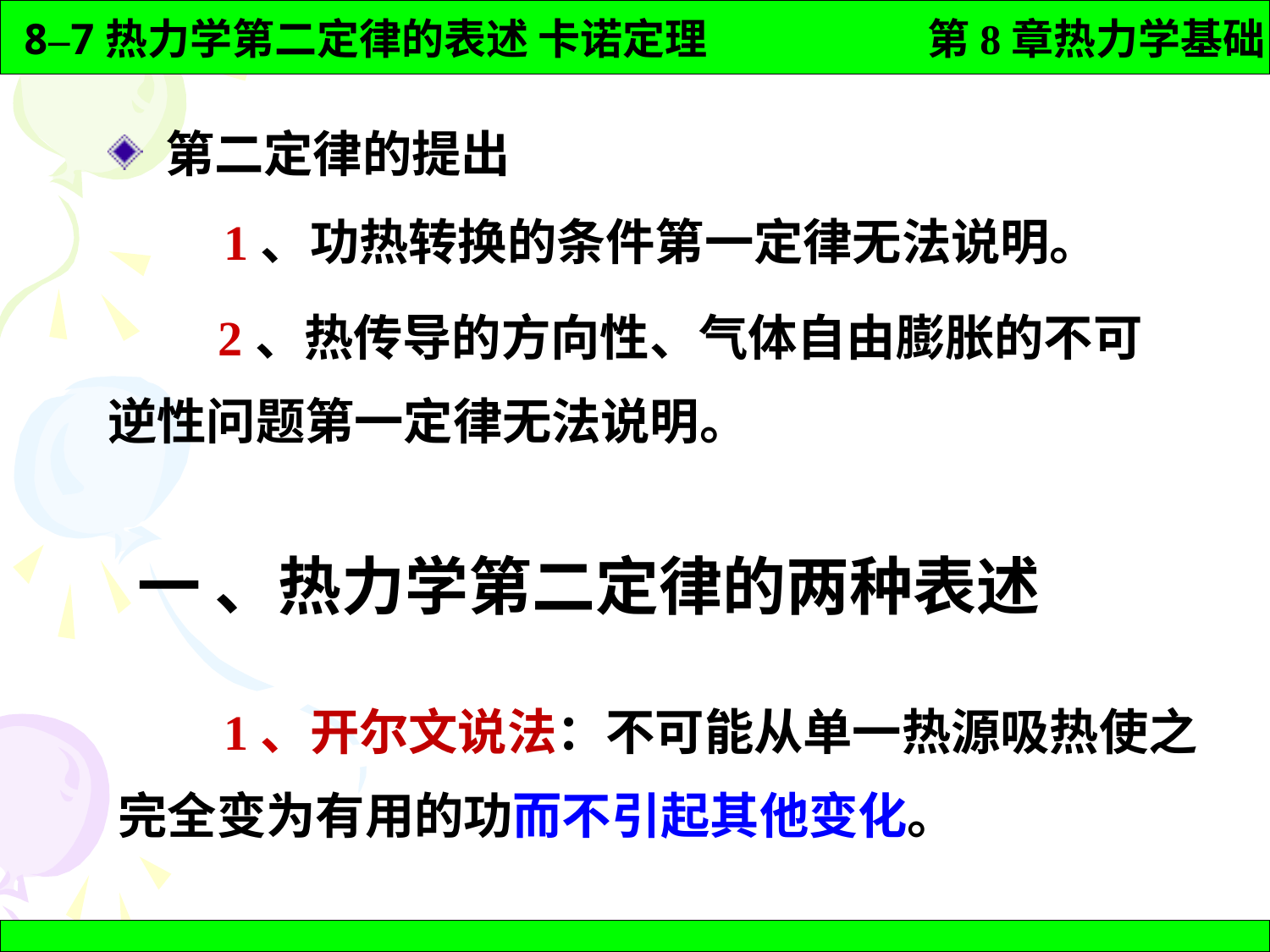

第二定律的提出
1、功热转换的条件第一定律无法说明。
         2、热传导的方向性、气体自由膨胀的不可
逆性问题第一定律无法说明。
 一 、热力学第二定律的两种表述
          1、开尔文说法：不可能从单一热源吸热使之
完全变为有用的功而不引起其他变化。